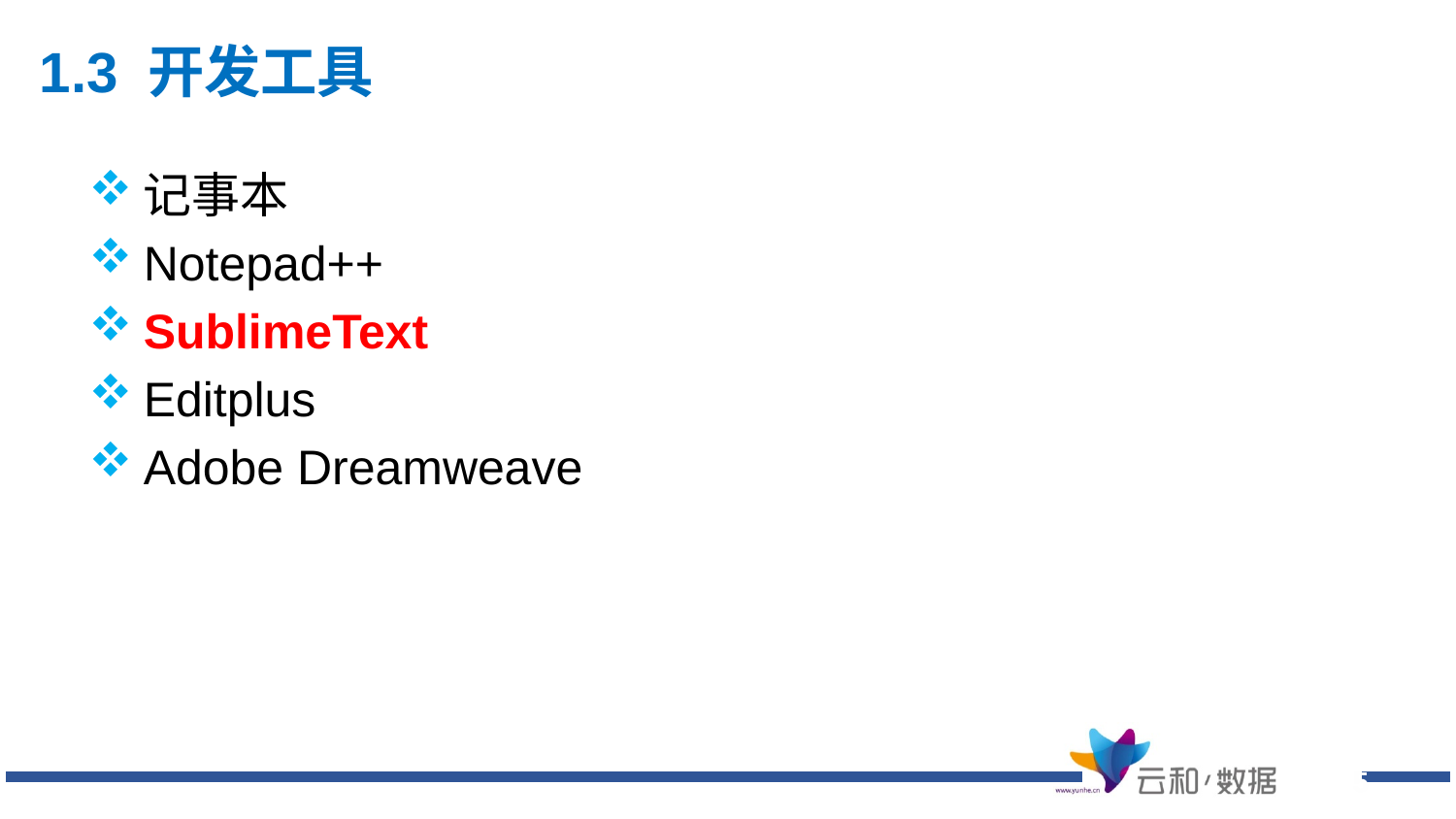

# 1.3 开发工具
记事本
Notepad++
SublimeText
Editplus
Adobe Dreamweave
5